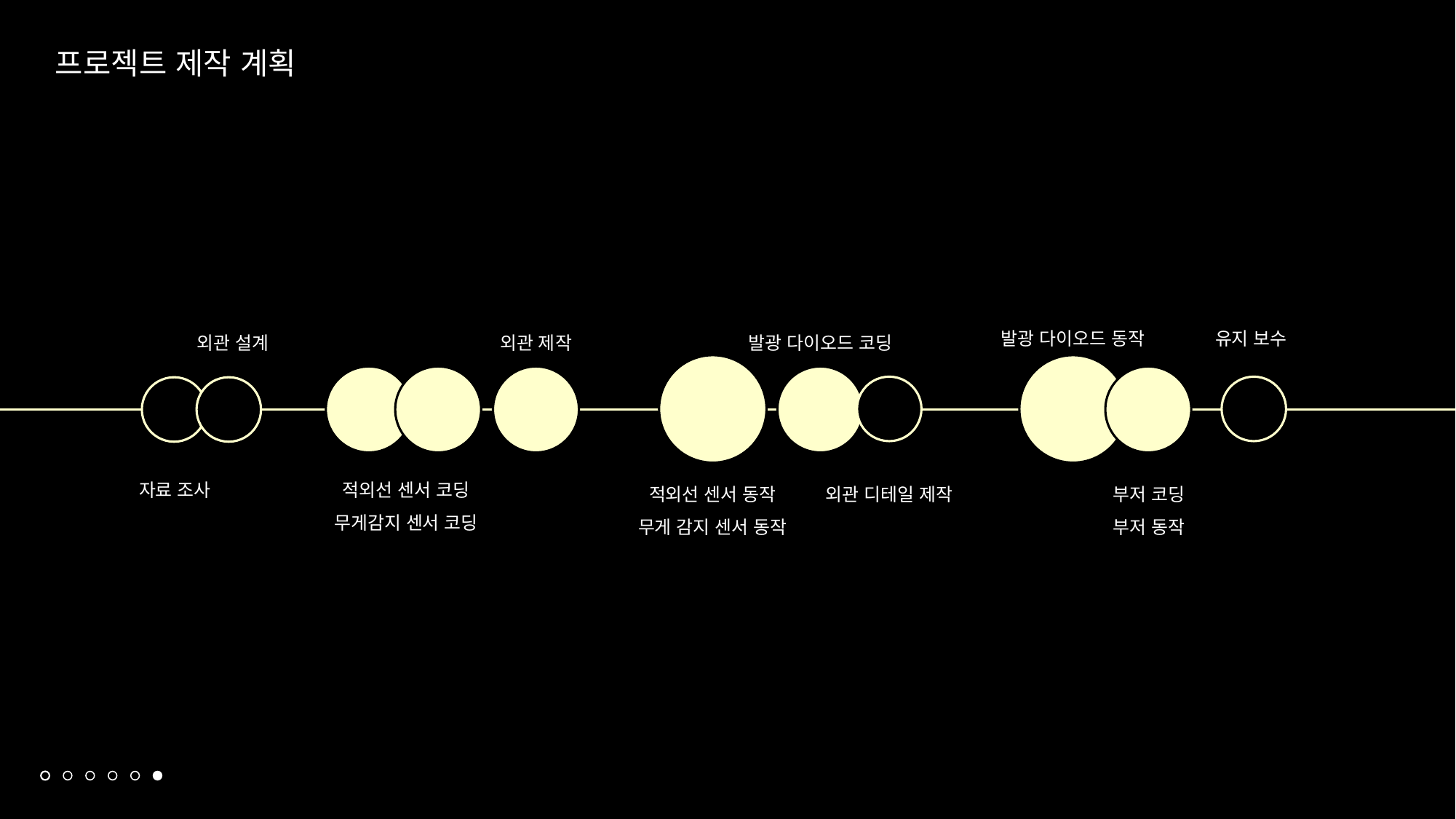

프로젝트 제작 계획
유지 보수
발광 다이오드 동작
외관 제작
발광 다이오드 코딩
외관 설계

자료 조사
적외선 센서 코딩
무게감지 센서 코딩
적외선 센서 동작
무게 감지 센서 동작
부저 코딩
부저 동작
외관 디테일 제작